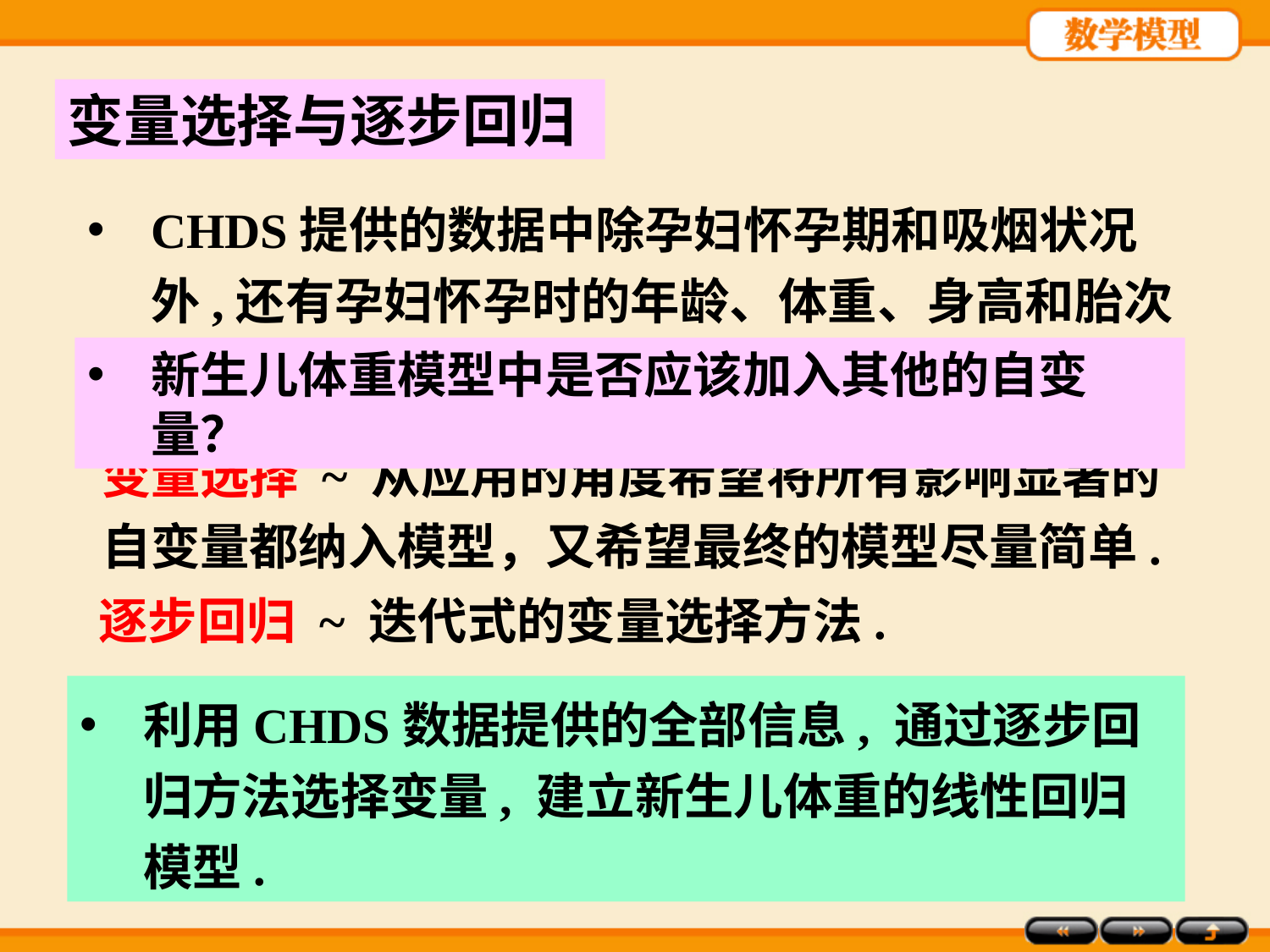

变量选择与逐步回归
CHDS提供的数据中除孕妇怀孕期和吸烟状况外,还有孕妇怀孕时的年龄、体重、身高和胎次状况.
新生儿体重模型中是否应该加入其他的自变量？
变量选择 ~ 从应用的角度希望将所有影响显著的自变量都纳入模型，又希望最终的模型尽量简单.
逐步回归 ~ 迭代式的变量选择方法.
利用CHDS数据提供的全部信息, 通过逐步回归方法选择变量, 建立新生儿体重的线性回归模型.